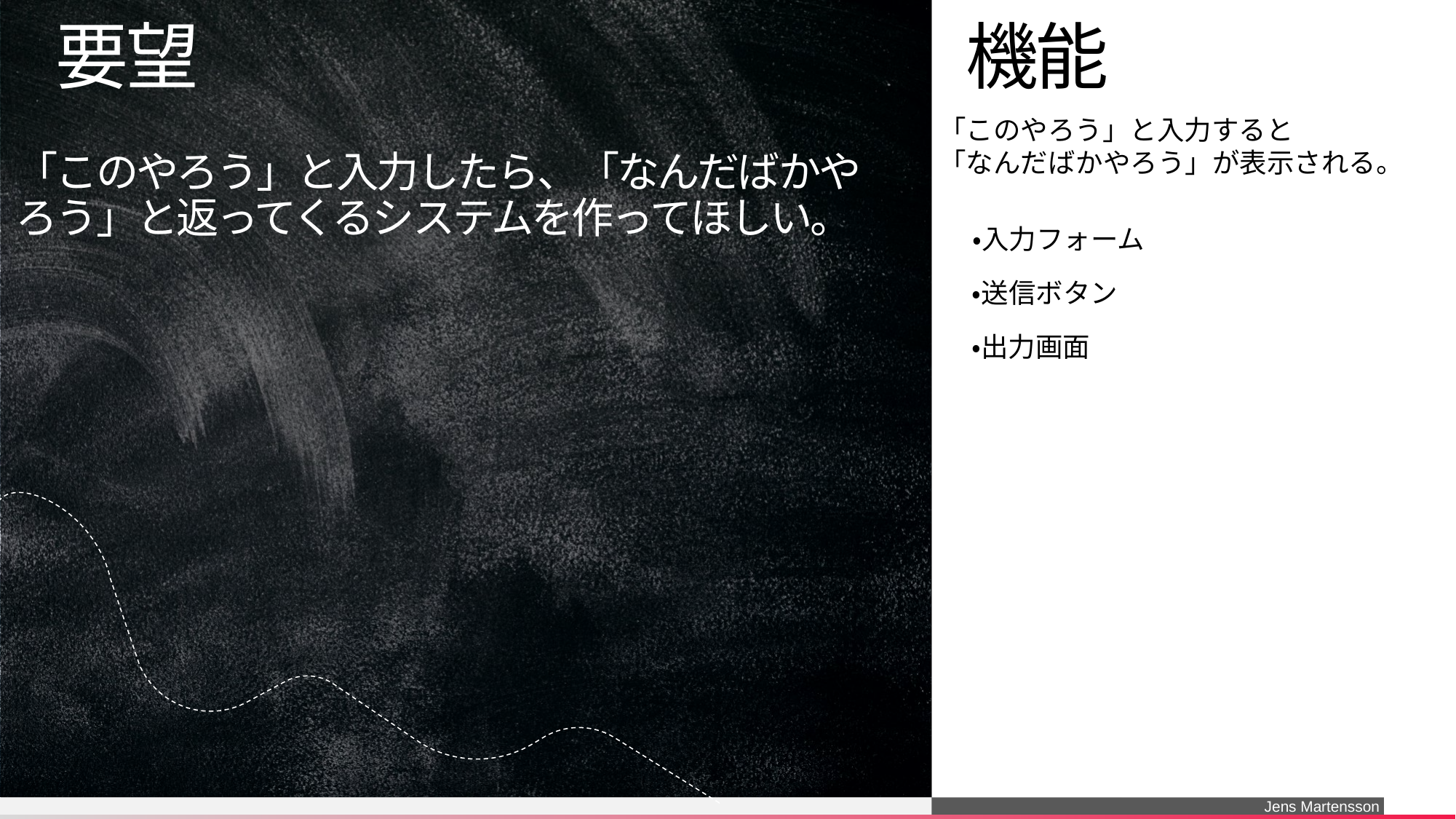

# 要望
機能
「このやろう」と入力したら、「なんだばかやろう」と返ってくるシステムを作ってほしい。
「このやろう」と入力すると
「なんだばかやろう」が表示される。
・入力フォーム
・送信ボタン
・出力画面